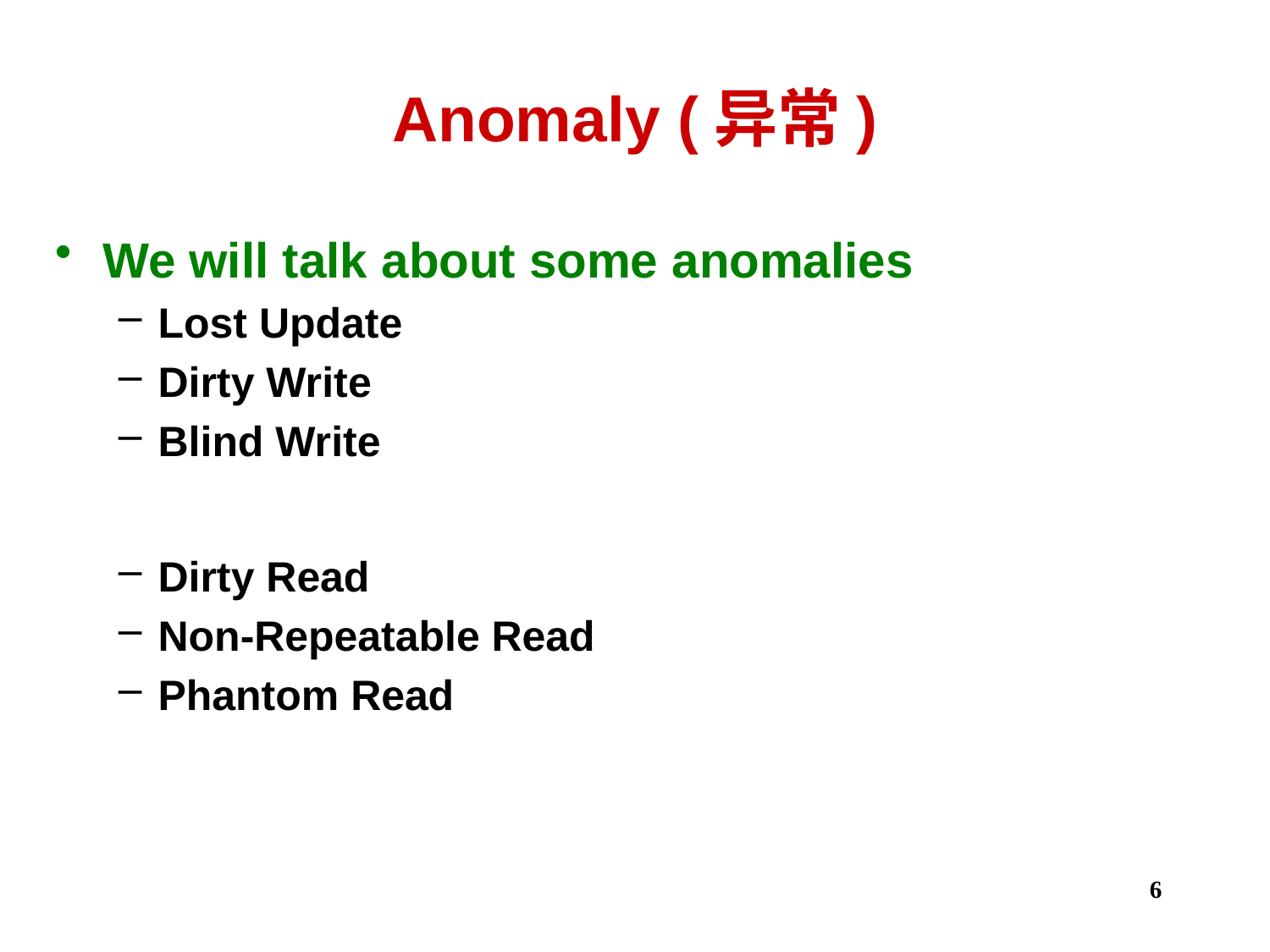

# Anomaly (异常)
We will talk about some anomalies
Lost Update
Dirty Write
Blind Write

Dirty Read
Non-Repeatable Read
Phantom Read
6